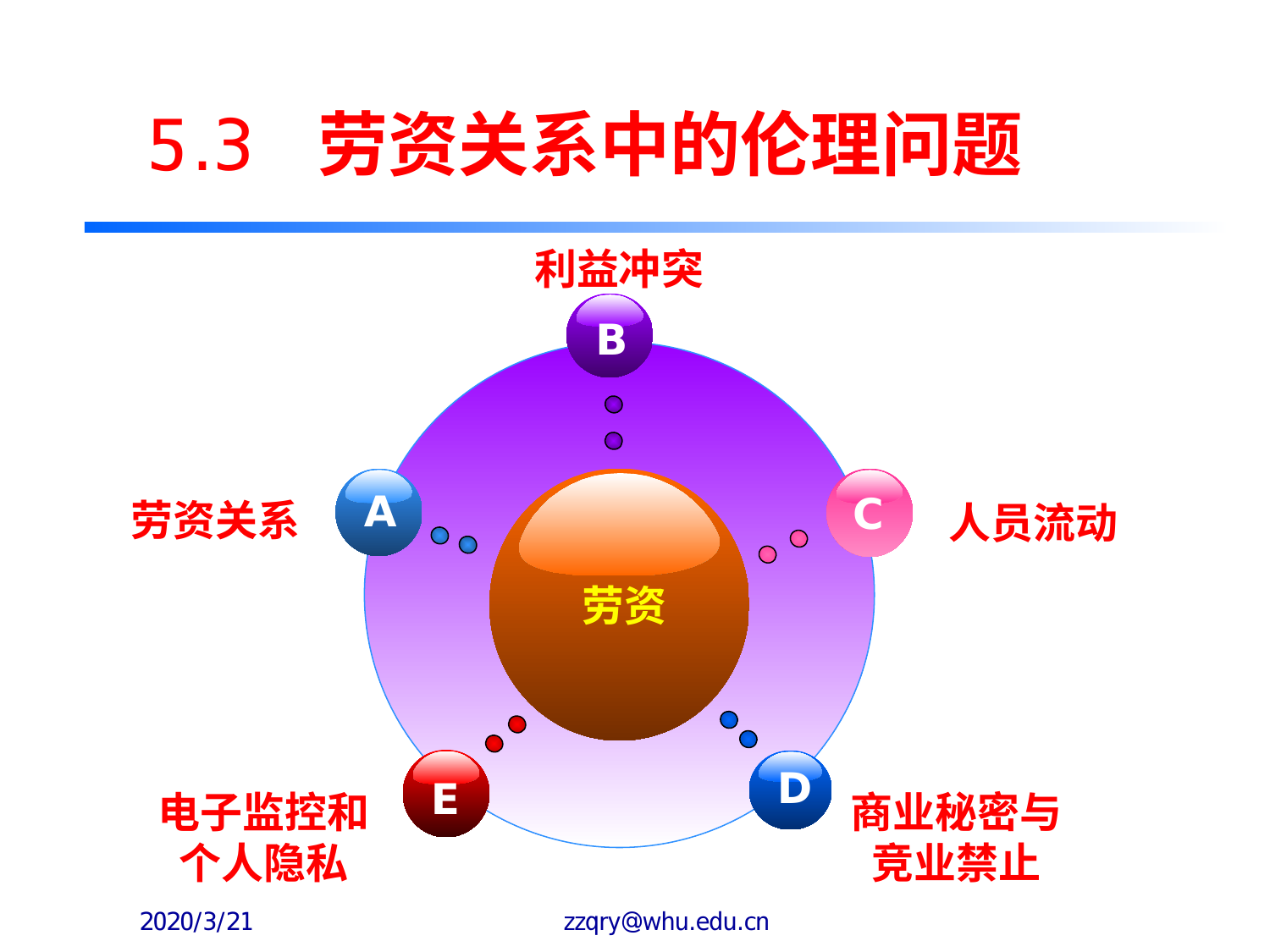

# 5.3  劳资关系中的伦理问题
利益冲突

B

A

C
劳资关系
人员流动

劳资

E

D
电子监控和个人隐私
商业秘密与竞业禁止
2020/3/21
zzqry@whu.edu.cn